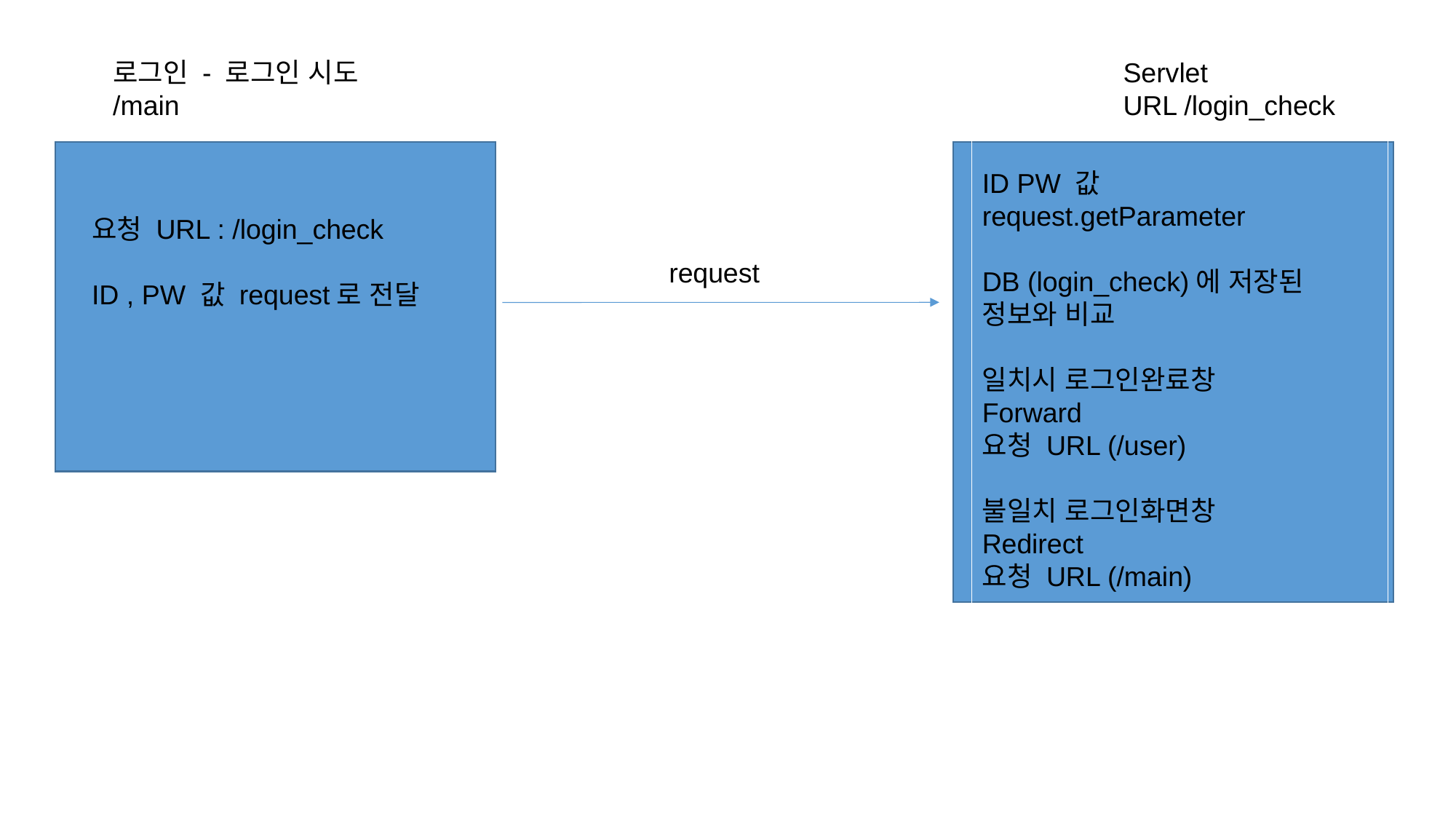

Servlet
URL /login_check
로그인 - 로그인 시도
/main

ID PW 값
request.getParameter

DB (login_check)에 저장된 정보와 비교

일치시 로그인완료창
Forward
요청 URL (/user)

불일치 로그인화면창
Redirect
요청 URL (/main)

요청 URL : /login_check

ID , PW 값 request로 전달

request